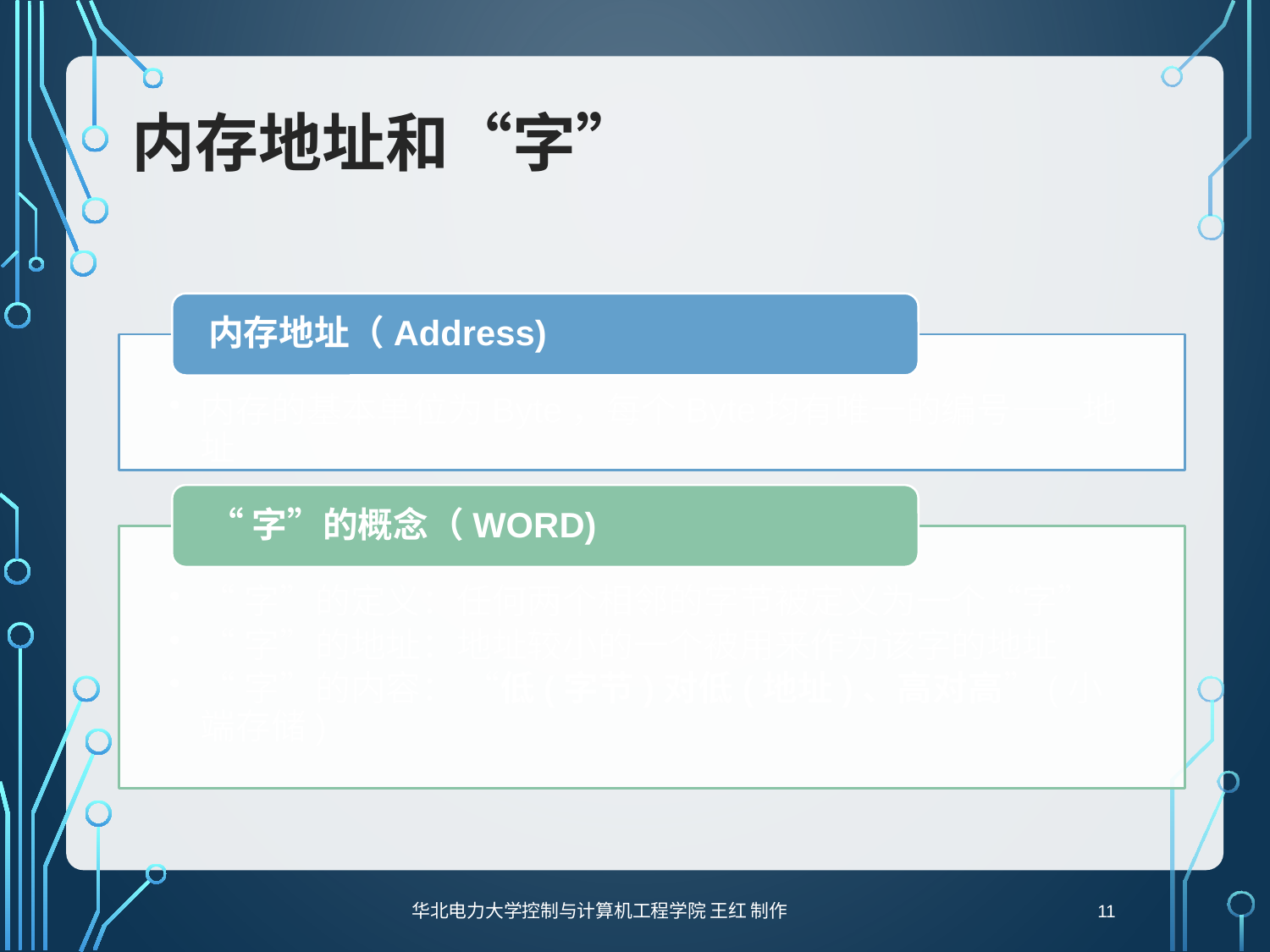

# 内存地址和“字”

内存的基本单位为Byte，每个Byte均有唯一的编号——地址
内存地址（Address)
“字”的定义：任何两个相邻的字节被定义为一个“字”
“字”的地址：地址较小的一个被用来作为该字的地址
“字”的内容： “低(字节)对低(地址)、高对高”(小端存储)
“字”的概念（WORD)

11
华北电力大学控制与计算机工程学院 王红 制作